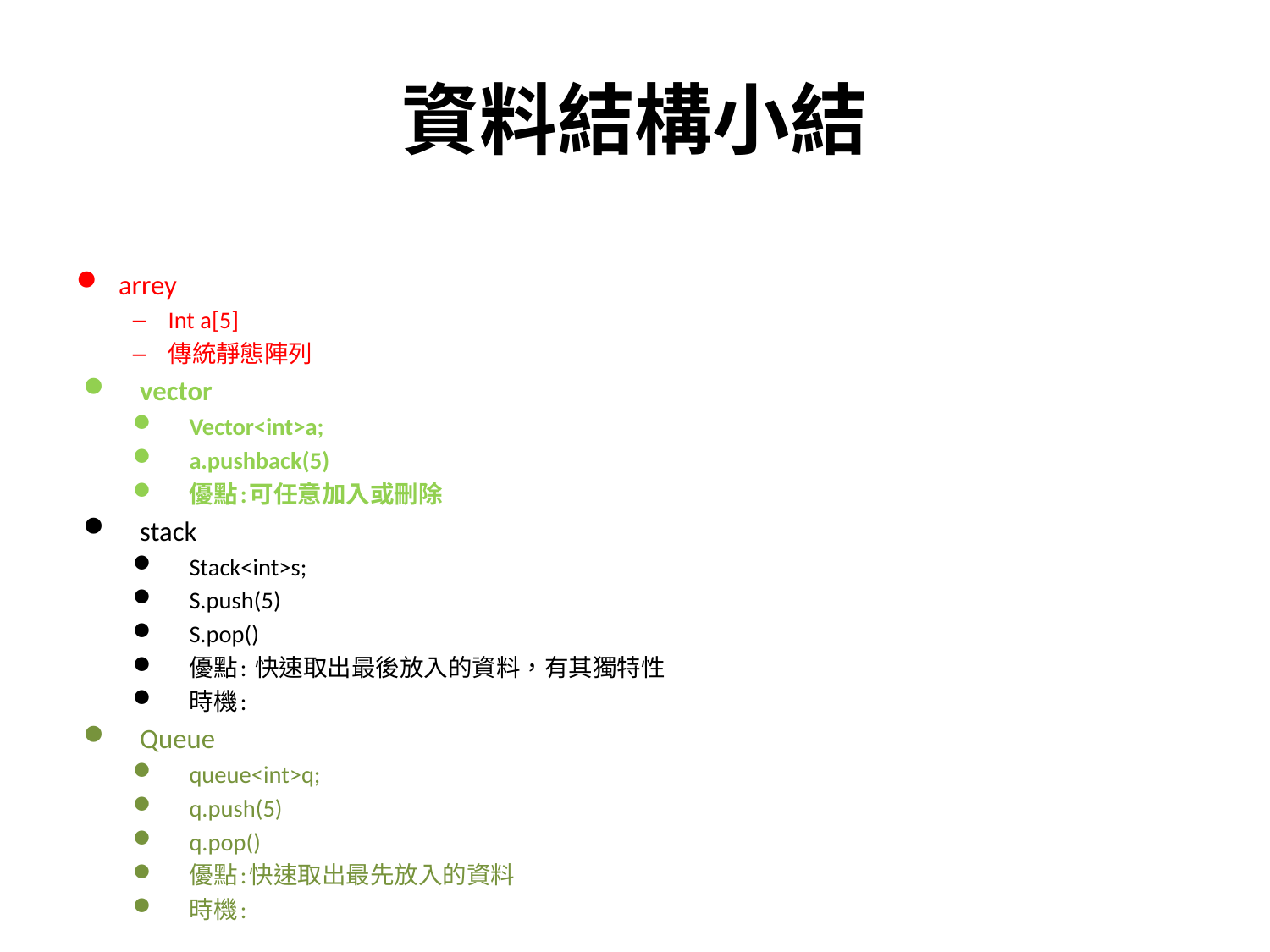

# 資料結構小結

arrey
Int a[5]
傳統靜態陣列
vector
Vector<int>a;
a.pushback(5)
優點:可任意加入或刪除
stack
Stack<int>s;
S.push(5)
S.pop()
優點: 快速取出最後放入的資料，有其獨特性
時機:
Queue
queue<int>q;
q.push(5)
q.pop()
優點:快速取出最先放入的資料
時機: